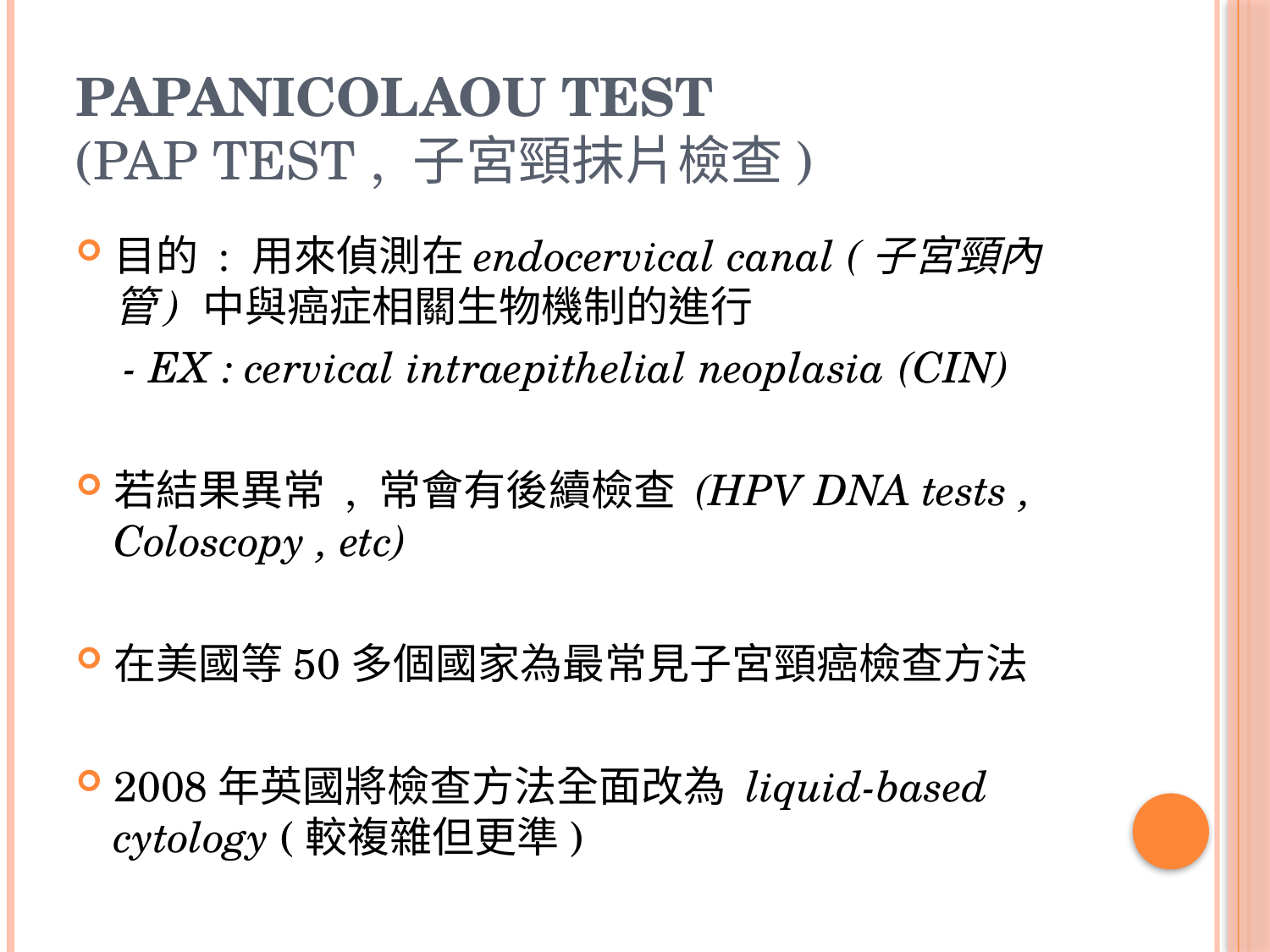

# Papanicolaou test (Pap test , 子宮頸抹片檢查)
目的 : 用來偵測在endocervical canal (子宮頸內管) 中與癌症相關生物機制的進行
    - EX : cervical intraepithelial neoplasia (CIN)

若結果異常 , 常會有後續檢查 (HPV DNA tests , Coloscopy , etc)

在美國等50多個國家為最常見子宮頸癌檢查方法

2008年英國將檢查方法全面改為 liquid-based cytology (較複雜但更準)